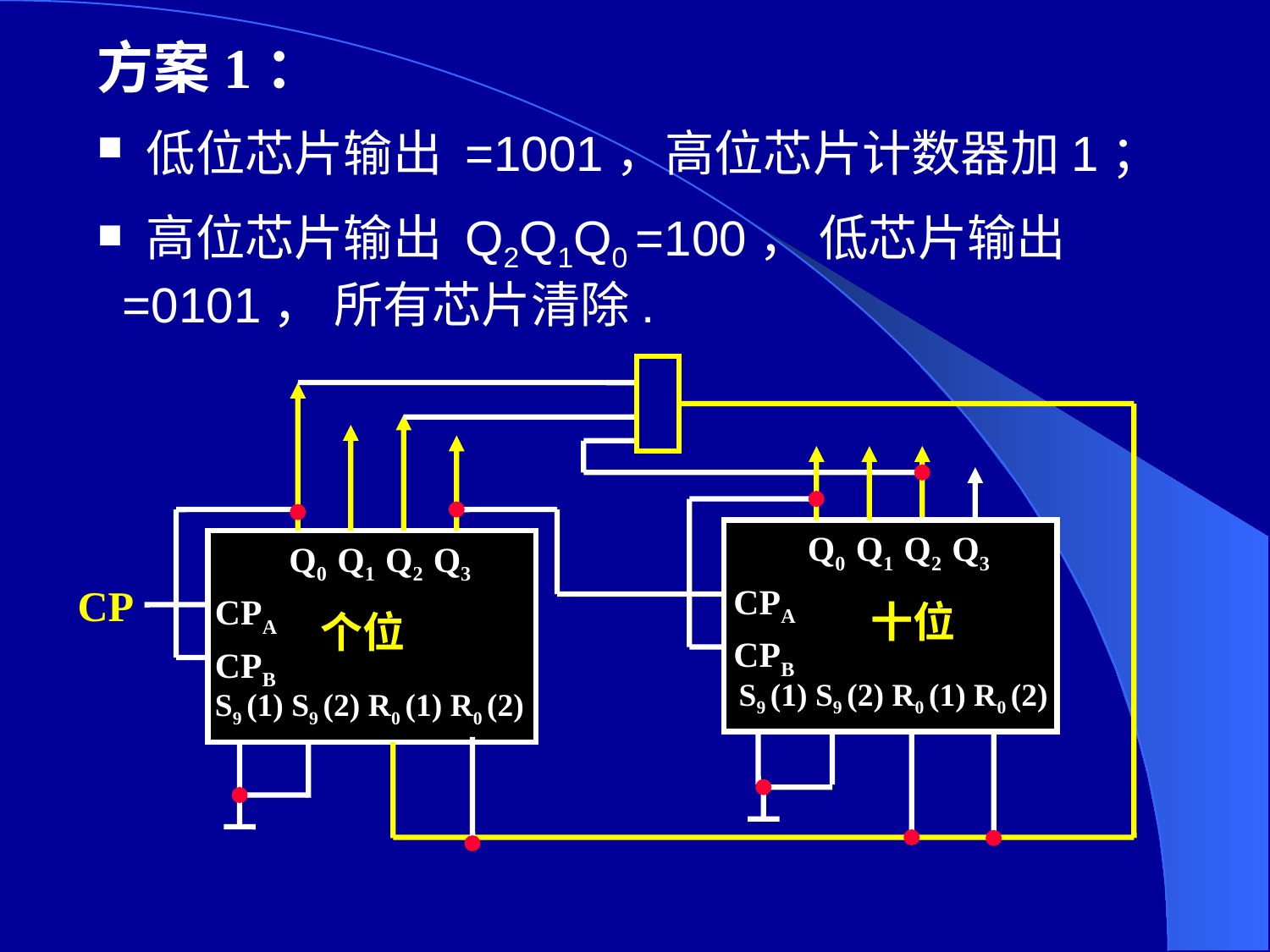

方案1：
 低位芯片输出 =1001，高位芯片计数器加1；
 高位芯片输出 Q2Q1Q0 =100， 低芯片输出 =0101， 所有芯片清除.

Q0  Q1  Q2  Q3

Q0  Q1  Q2  Q3
CP
CPA
CPA
十位

个位

CPB
CPB

S9 (1) S9 (2) R0 (1) R0 (2)
S9 (1) S9 (2) R0 (1) R0 (2)